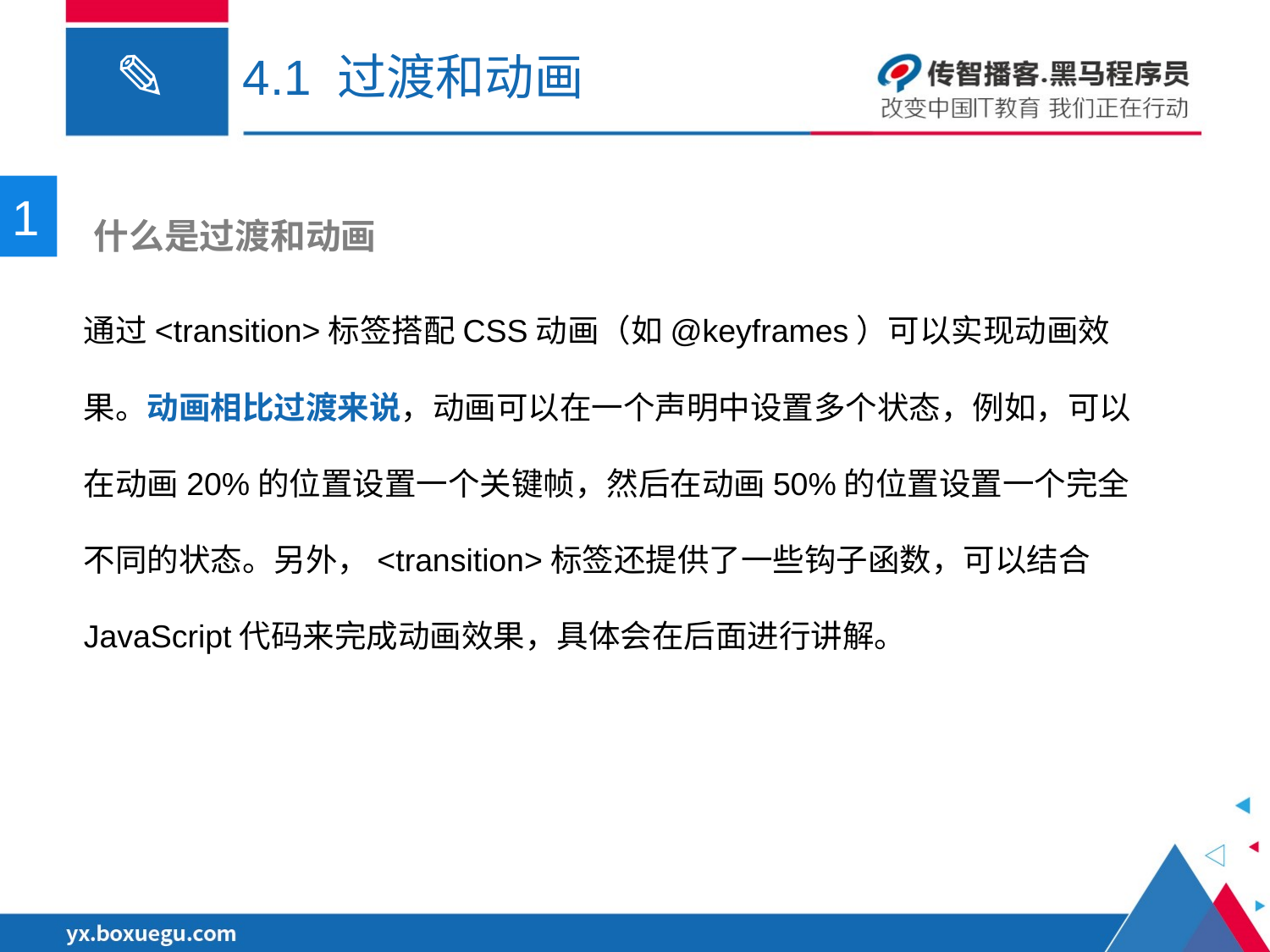

# 4.1 过渡和动画

1
  什么是过渡和动画
通过<transition>标签搭配CSS动画（如@keyframes）可以实现动画效果。动画相比过渡来说，动画可以在一个声明中设置多个状态，例如，可以在动画20%的位置设置一个关键帧，然后在动画50%的位置设置一个完全不同的状态。另外，<transition>标签还提供了一些钩子函数，可以结合JavaScript代码来完成动画效果，具体会在后面进行讲解。